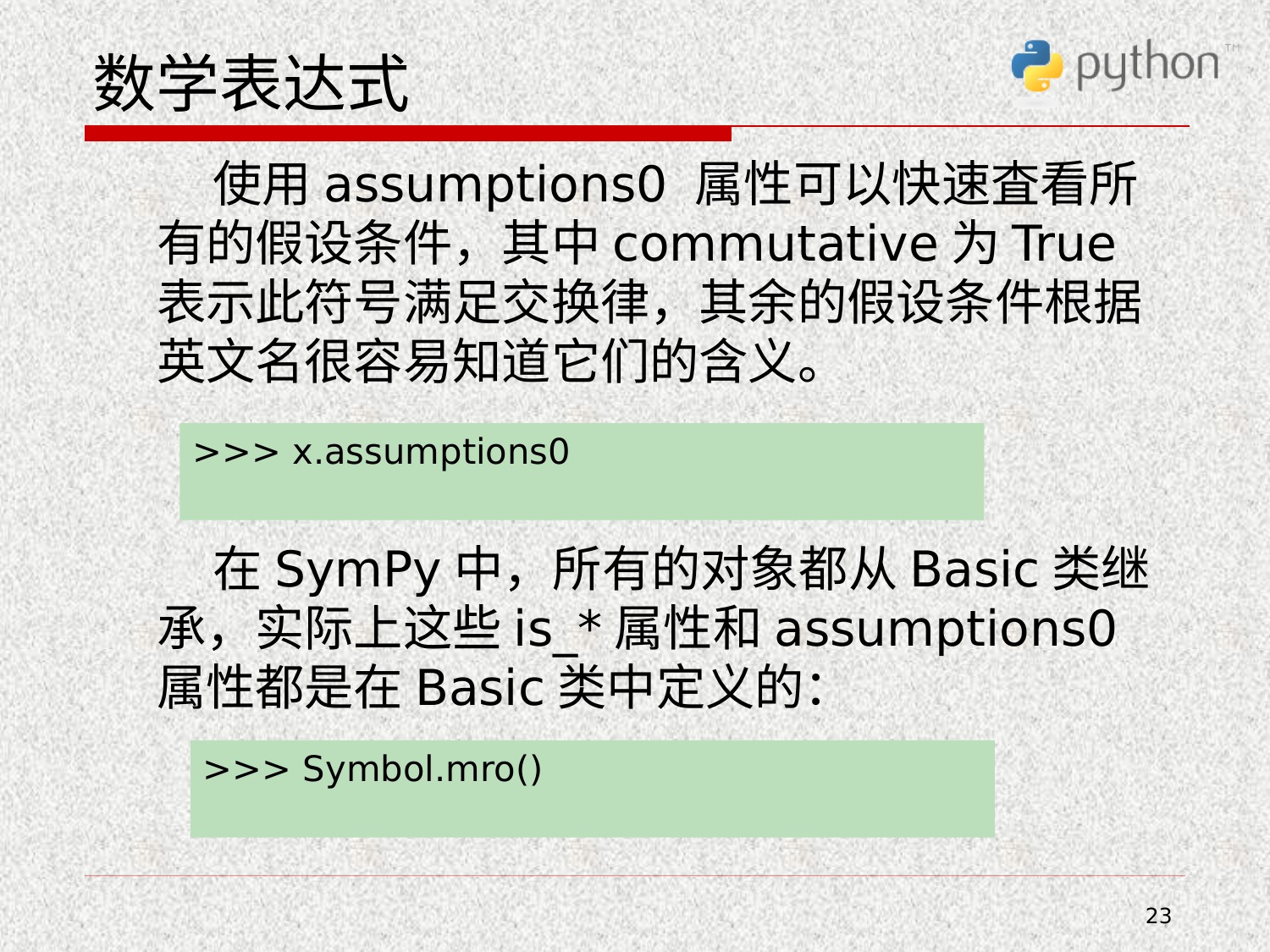

# 数学表达式
          使用assumptions0 属性可以快速査看所有的假设条件，其中commutative为True表示此符号满足交换律，其余的假设条件根据英文名很容易知道它们的含义。

          在SymPy中，所有的对象都从Basic类继承，实际上这些is_*属性和assumptions0属性都是在Basic类中定义的：

>>> x.assumptions0

>>> Symbol.mro()

23